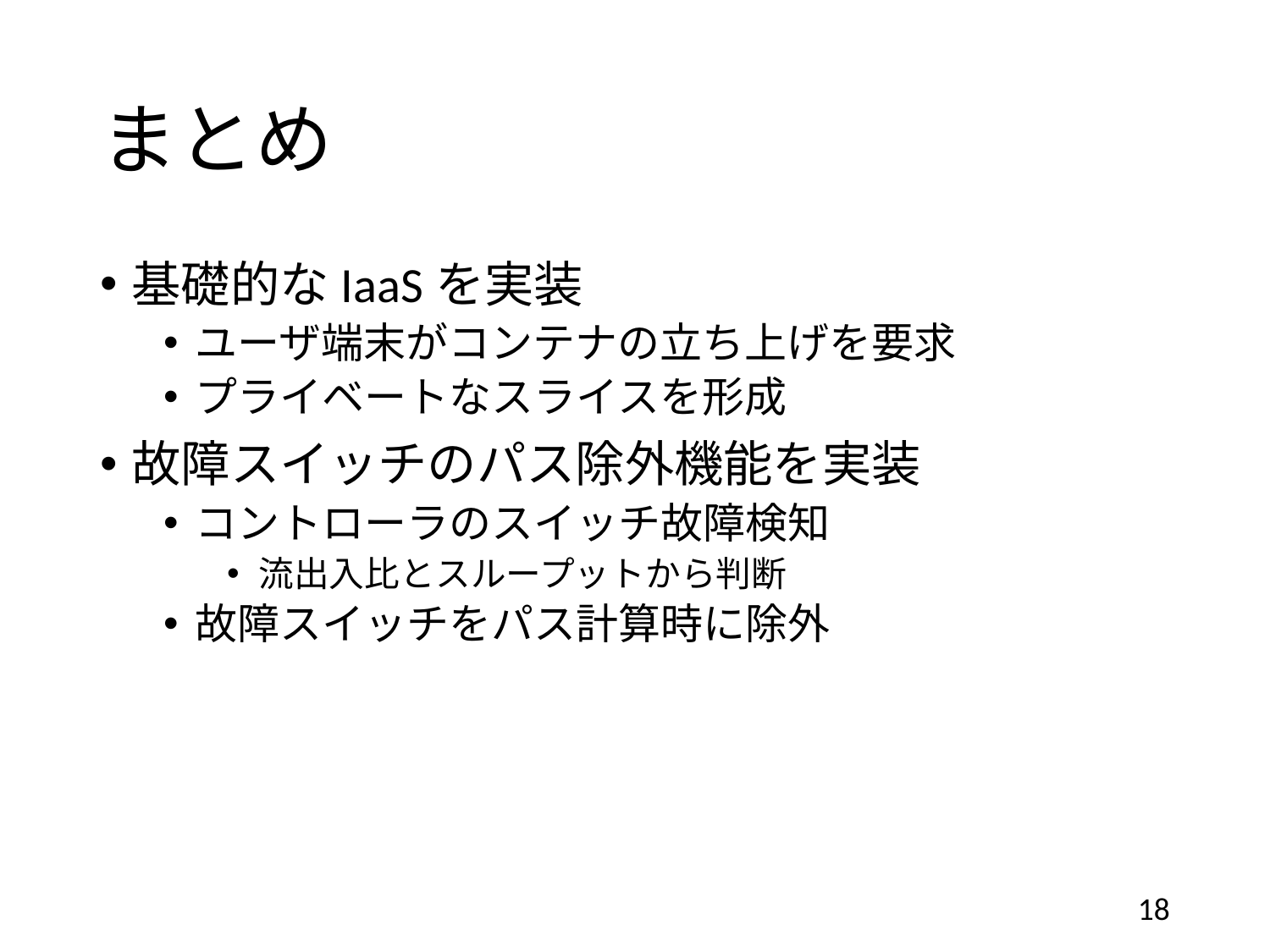

# まとめ
基礎的なIaaSを実装
ユーザ端末がコンテナの立ち上げを要求
プライベートなスライスを形成
故障スイッチのパス除外機能を実装
コントローラのスイッチ故障検知
流出入比とスループットから判断
故障スイッチをパス計算時に除外
18